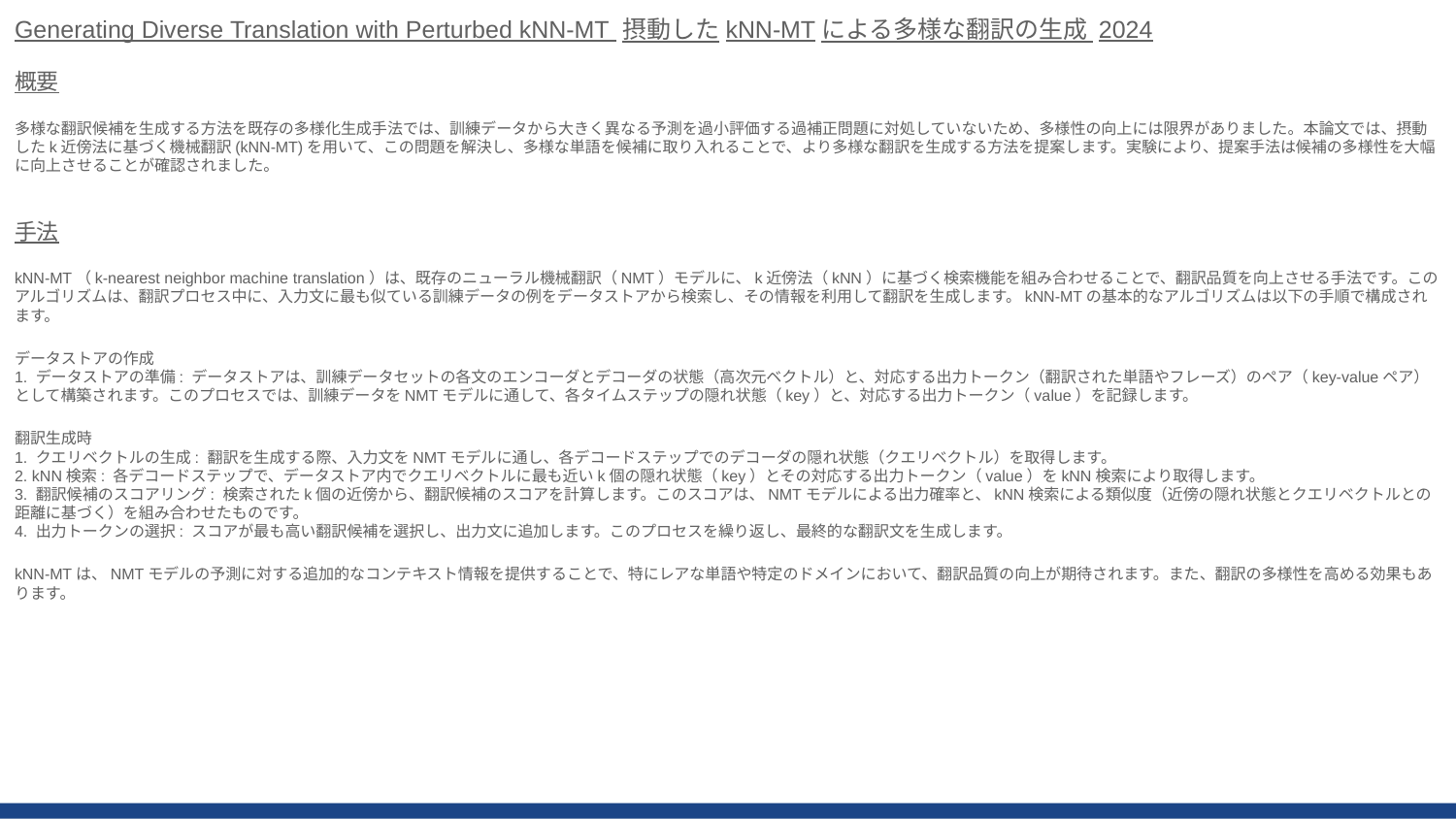

Generating Diverse Translation with Perturbed kNN-MT 摂動したkNN-MTによる多様な翻訳の生成 2024
概要
多様な翻訳候補を生成する方法を既存の多様化生成手法では、訓練データから大きく異なる予測を過小評価する過補正問題に対処していないため、多様性の向上には限界がありました。本論文では、摂動したk近傍法に基づく機械翻訳(kNN-MT)を用いて、この問題を解決し、多様な単語を候補に取り入れることで、より多様な翻訳を生成する方法を提案します。実験により、提案手法は候補の多様性を大幅に向上させることが確認されました。
手法
kNN-MT（k-nearest neighbor machine translation）は、既存のニューラル機械翻訳（NMT）モデルに、k近傍法（kNN）に基づく検索機能を組み合わせることで、翻訳品質を向上させる手法です。このアルゴリズムは、翻訳プロセス中に、入力文に最も似ている訓練データの例をデータストアから検索し、その情報を利用して翻訳を生成します。kNN-MTの基本的なアルゴリズムは以下の手順で構成されます。
データストアの作成
1. データストアの準備: データストアは、訓練データセットの各文のエンコーダとデコーダの状態（高次元ベクトル）と、対応する出力トークン（翻訳された単語やフレーズ）のペア（key-valueペア）として構築されます。このプロセスでは、訓練データをNMTモデルに通して、各タイムステップの隠れ状態（key）と、対応する出力トークン（value）を記録します。
翻訳生成時
1. クエリベクトルの生成: 翻訳を生成する際、入力文をNMTモデルに通し、各デコードステップでのデコーダの隠れ状態（クエリベクトル）を取得します。
2. kNN検索: 各デコードステップで、データストア内でクエリベクトルに最も近いk個の隠れ状態（key）とその対応する出力トークン（value）をkNN検索により取得します。
3. 翻訳候補のスコアリング: 検索されたk個の近傍から、翻訳候補のスコアを計算します。このスコアは、NMTモデルによる出力確率と、kNN検索による類似度（近傍の隠れ状態とクエリベクトルとの距離に基づく）を組み合わせたものです。
4. 出力トークンの選択: スコアが最も高い翻訳候補を選択し、出力文に追加します。このプロセスを繰り返し、最終的な翻訳文を生成します。
kNN-MTは、NMTモデルの予測に対する追加的なコンテキスト情報を提供することで、特にレアな単語や特定のドメインにおいて、翻訳品質の向上が期待されます。また、翻訳の多様性を高める効果もあります。